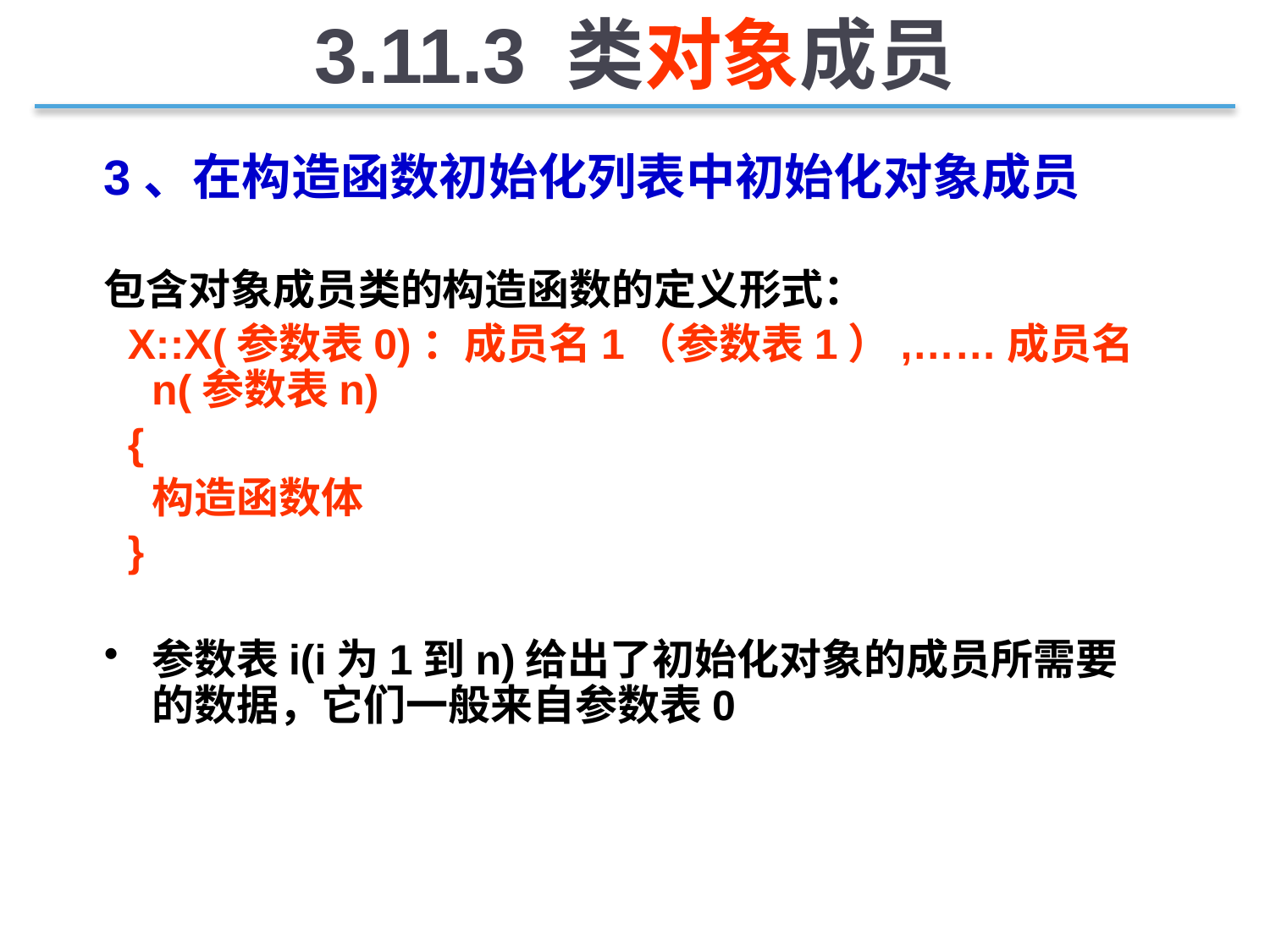

3.11.3 类对象成员
3、在构造函数初始化列表中初始化对象成员

包含对象成员类的构造函数的定义形式：
  X::X(参数表0)：成员名1（参数表1）,……成员名n(参数表n)
  {
    构造函数体
  }

参数表i(i为1到n)给出了初始化对象的成员所需要的数据，它们一般来自参数表0